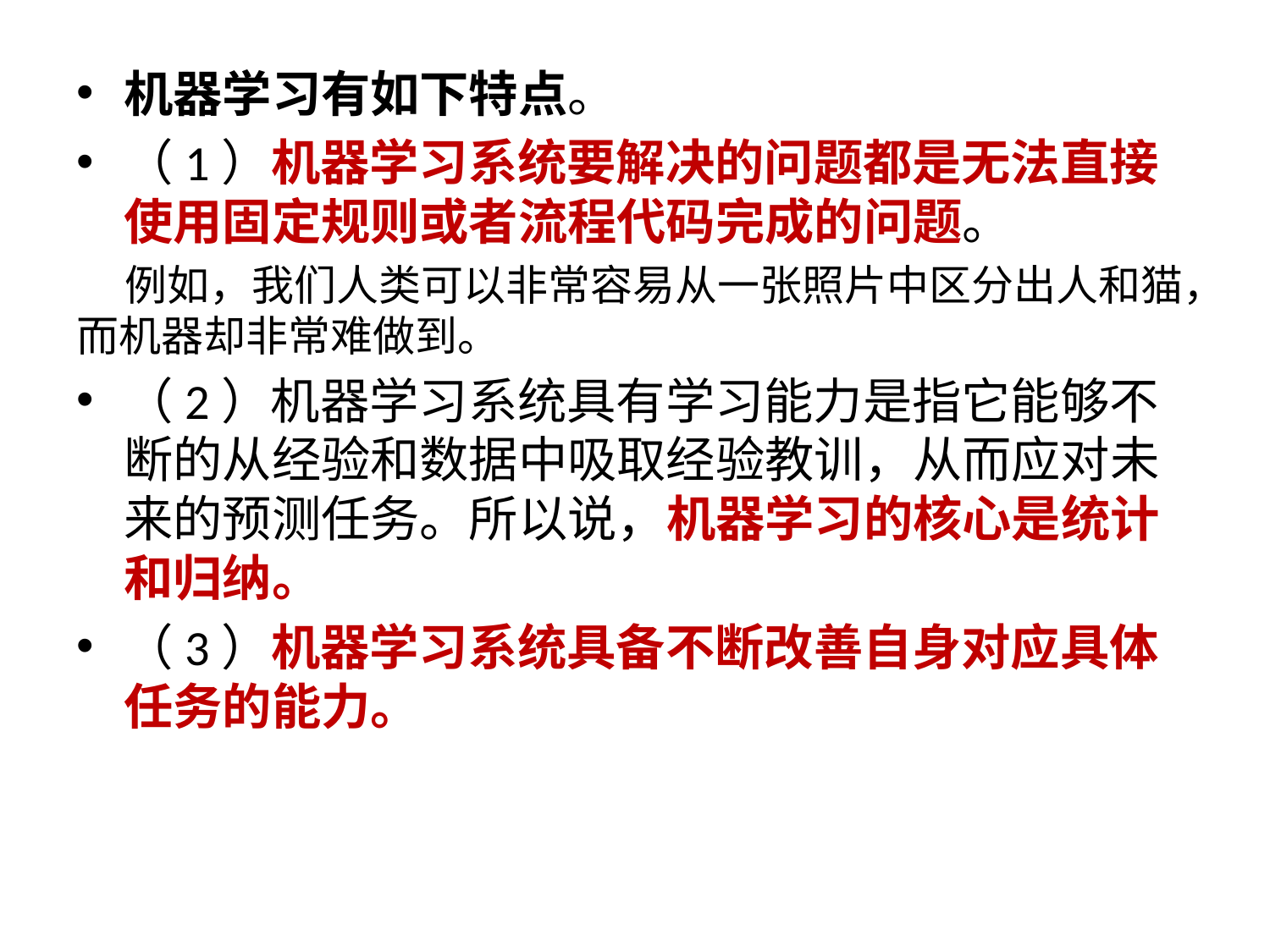

机器学习有如下特点。
（1）机器学习系统要解决的问题都是无法直接使用固定规则或者流程代码完成的问题。
    例如，我们人类可以非常容易从一张照片中区分出人和猫，而机器却非常难做到。
（2）机器学习系统具有学习能力是指它能够不断的从经验和数据中吸取经验教训，从而应对未来的预测任务。所以说，机器学习的核心是统计和归纳。
（3）机器学习系统具备不断改善自身对应具体任务的能力。